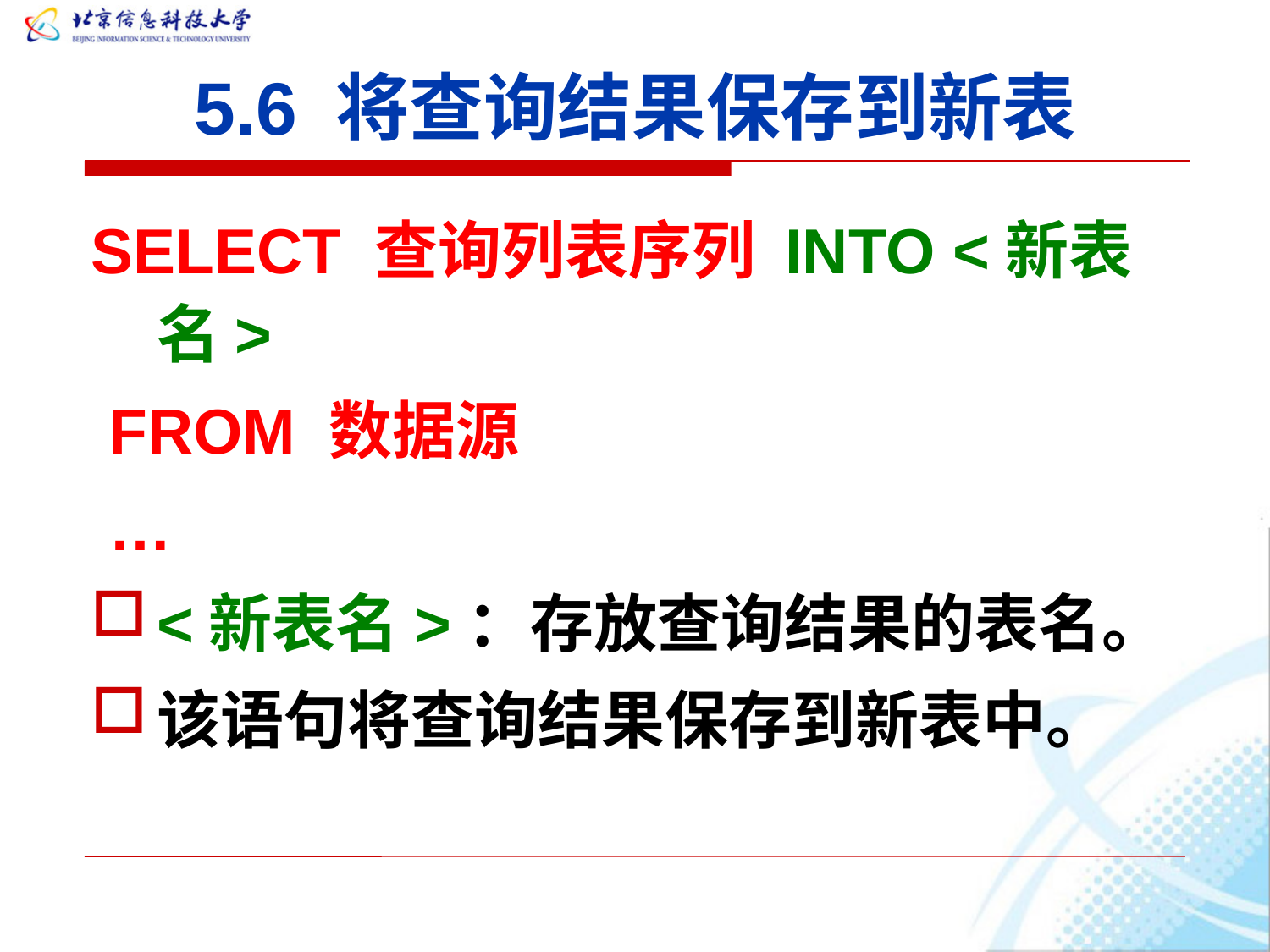

# 5.6 将查询结果保存到新表
SELECT 查询列表序列 INTO <新表名>
 FROM 数据源
 …
<新表名>：存放查询结果的表名。
该语句将查询结果保存到新表中。

109